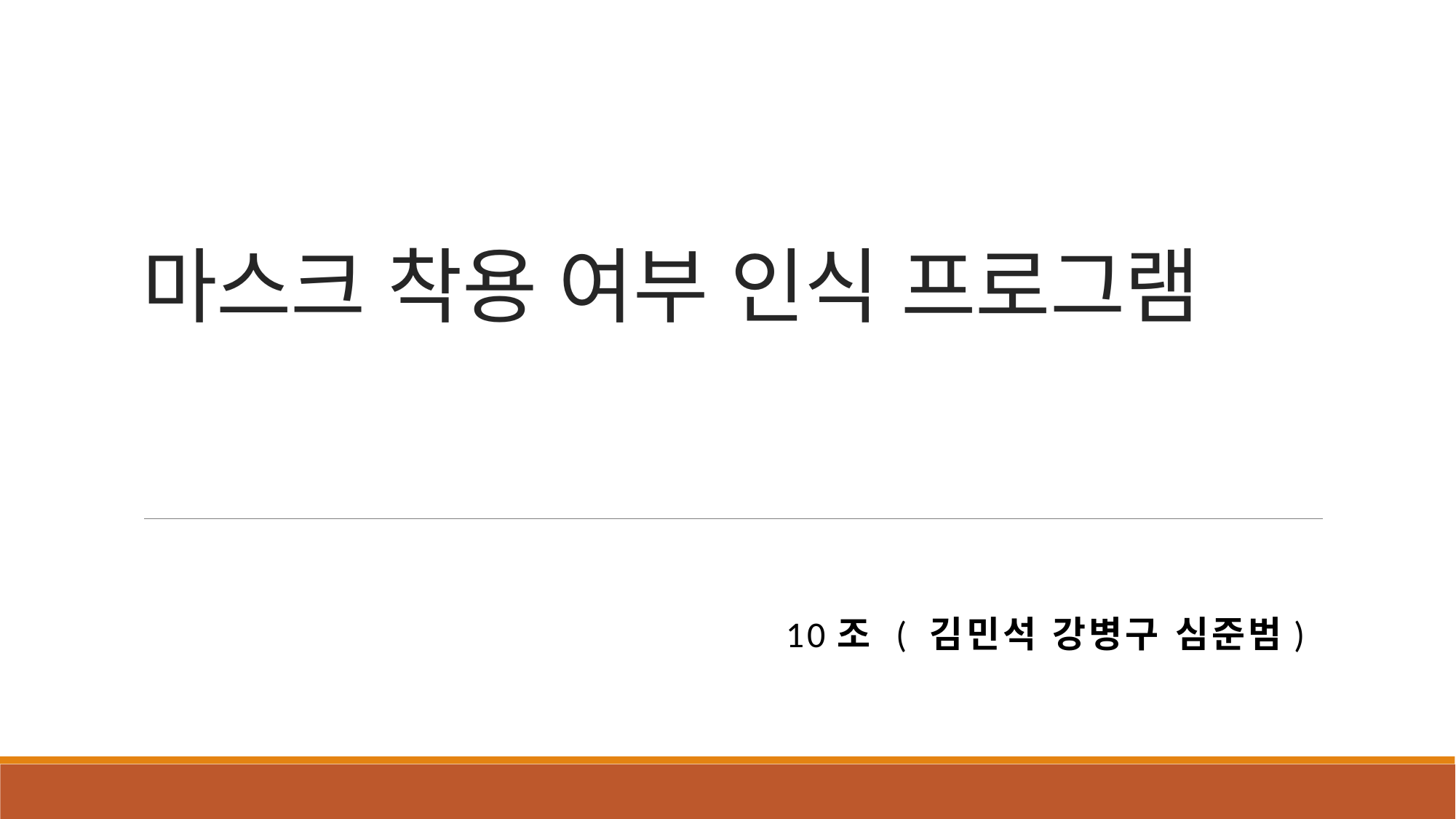

# 마스크 착용 여부 인식 프로그램
10조 ( 김민석 강병구 심준범)